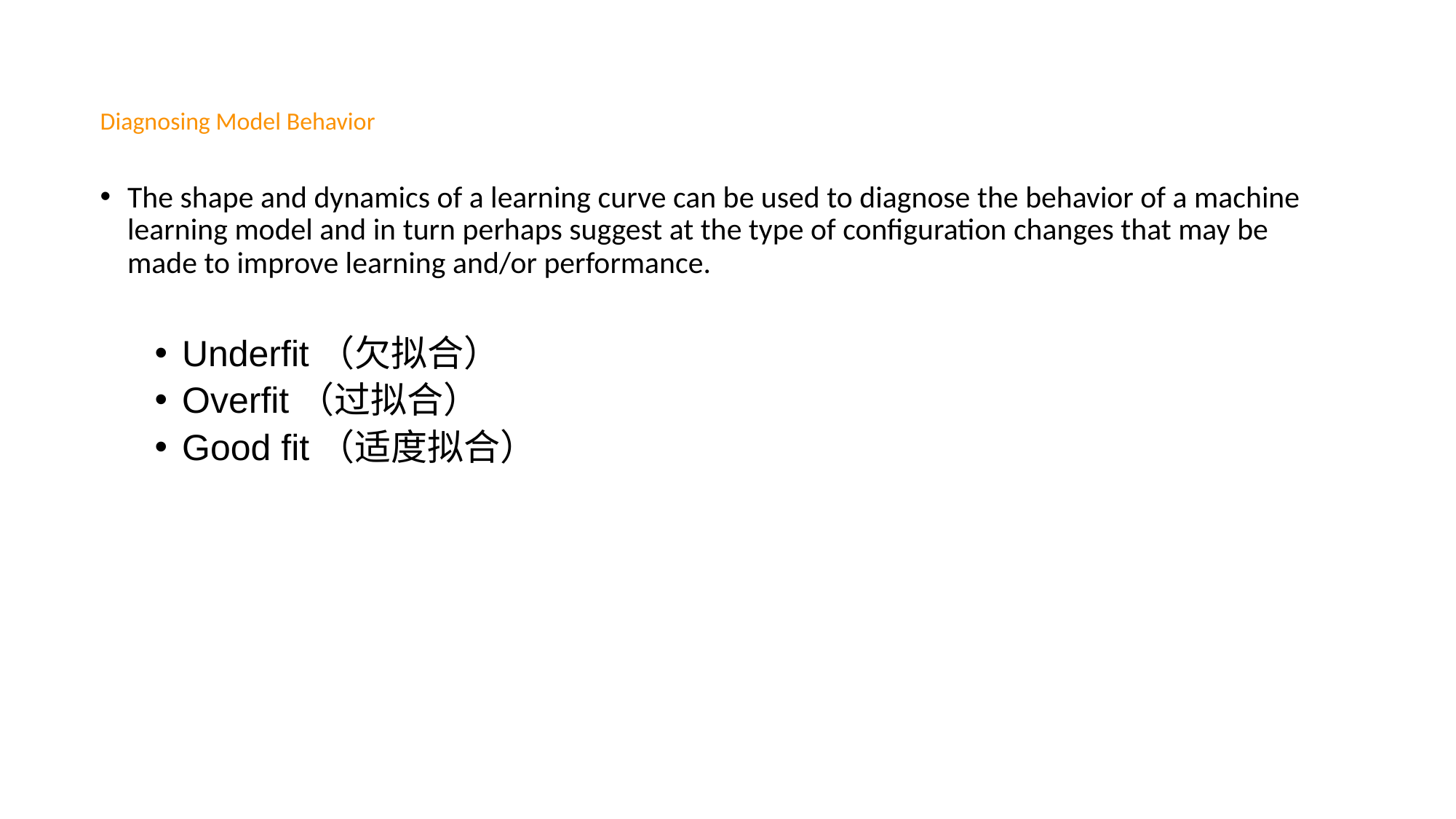

# Diagnosing Model Behavior
The shape and dynamics of a learning curve can be used to diagnose the behavior of a machine learning model and in turn perhaps suggest at the type of configuration changes that may be made to improve learning and/or performance.

Underfit（欠拟合）
Overfit（过拟合）
Good fit（适度拟合）